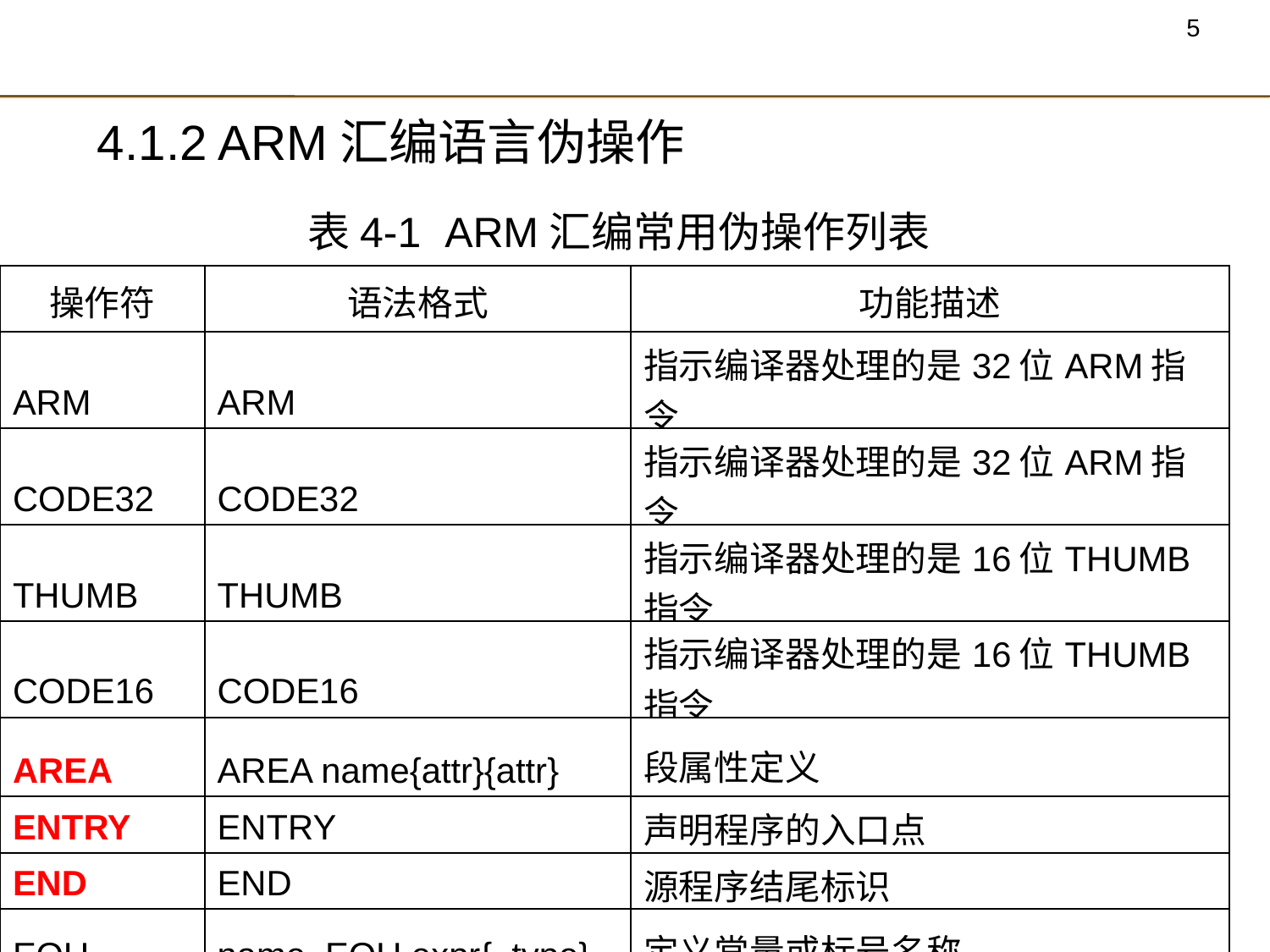

4.1.2 ARM汇编语言伪操作
表4-1  ARM汇编常用伪操作列表
| 操作符 | 语法格式 | 功能描述 |
| --- | --- | --- |
| ARM | ARM | 指示编译器处理的是32位ARM指令 |
| CODE32 | CODE32 | 指示编译器处理的是32位ARM指令 |
| THUMB | THUMB | 指示编译器处理的是16位THUMB指令 |
| CODE16 | CODE16 | 指示编译器处理的是16位THUMB指令 |
| AREA | AREA name{attr}{attr} | 段属性定义 |
| ENTRY | ENTRY | 声明程序的入口点 |
| END | END | 源程序结尾标识 |
| EQU | name EQU expr{, type} | 定义常量或标号名称 |
| EXPORT | EXPORT name | 声明全局标号 |
| IMPORT | IMPORT name | 外部符号声明 |